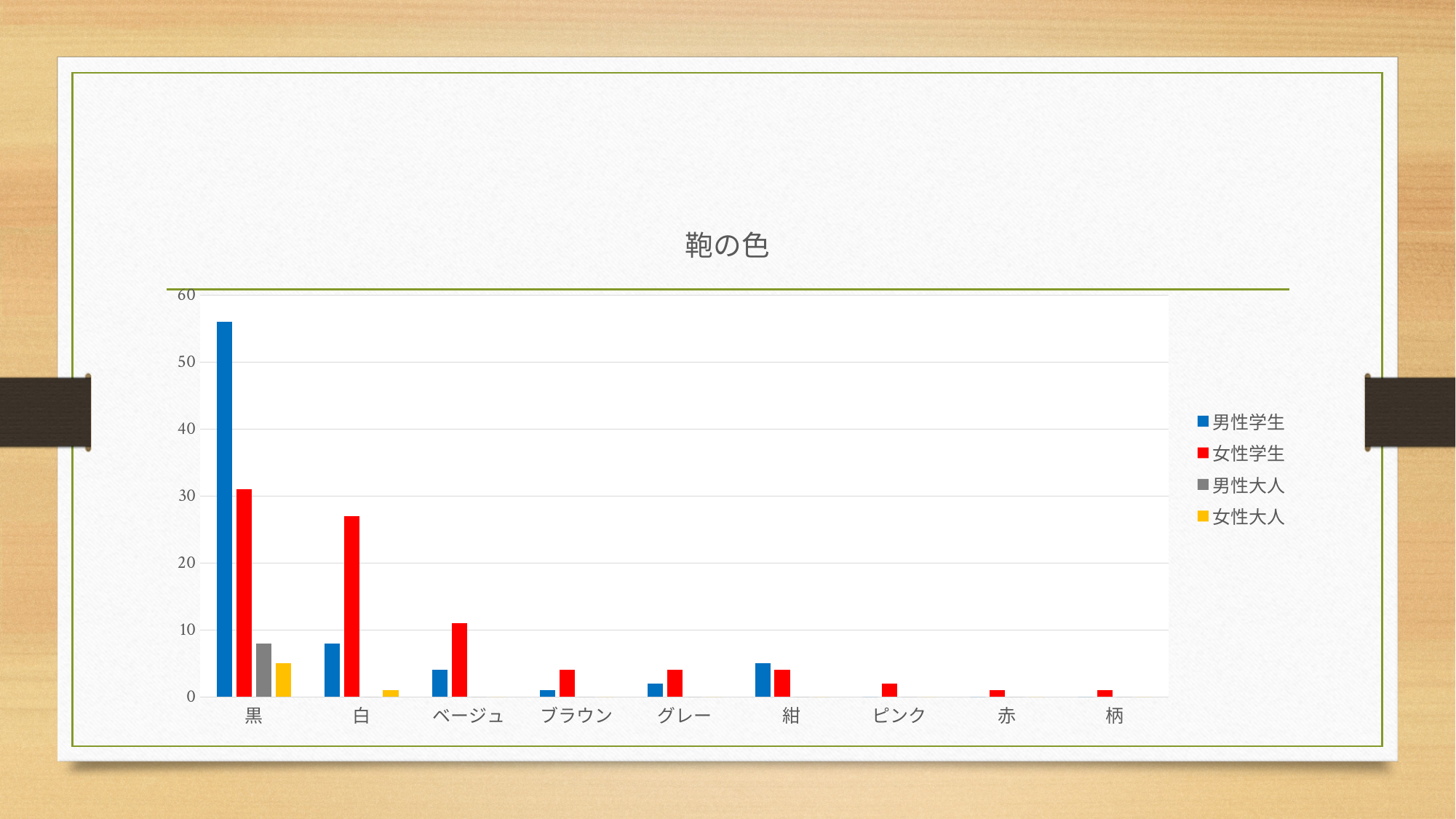

### Chart: 鞄の色

| Category | 男性学生 | 女性学生 | 男性大人 | 女性大人 |
|---|---|---|---|---|
| 黒 | 56.0 | 31.0 | 8.0 | 5.0 |
| 白 | 8.0 | 27.0 | 0.0 | 1.0 |
| ベージュ | 4.0 | 11.0 | 0.0 | 0.0 |
| ブラウン | 1.0 | 4.0 | 0.0 | 0.0 |
| グレー | 2.0 | 4.0 | 0.0 | 0.0 |
| 紺 | 5.0 | 4.0 | 0.0 | 0.0 |
| ピンク | 0.0 | 2.0 | 0.0 | 0.0 |
| 赤 | 0.0 | 1.0 | 0.0 | 0.0 |
| 柄 | 0.0 | 1.0 | 0.0 | 0.0 |